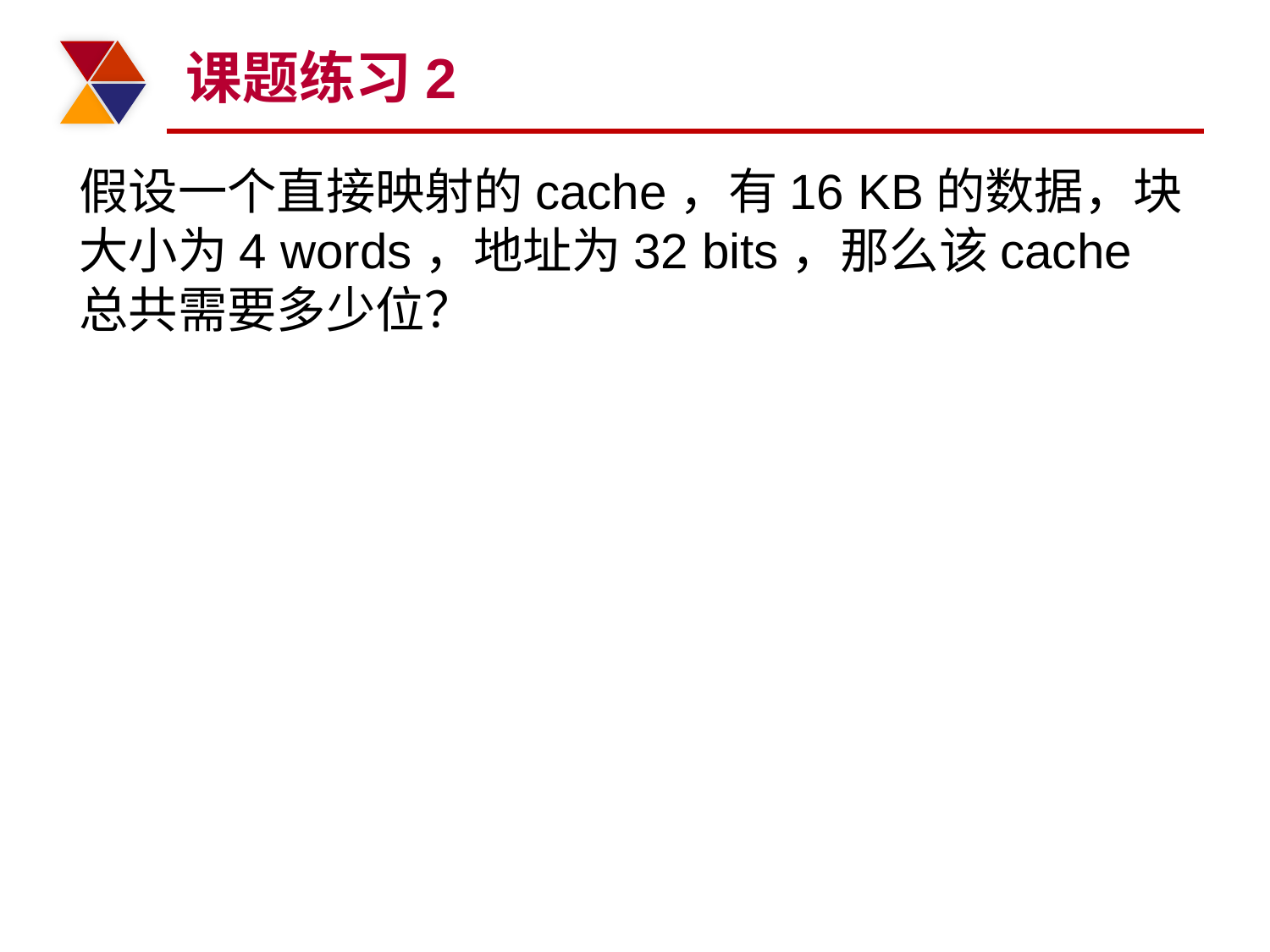

# 课题练习2
假设一个直接映射的cache，有16 KB的数据，块大小为4 words，地址为32 bits，那么该cache总共需要多少位？